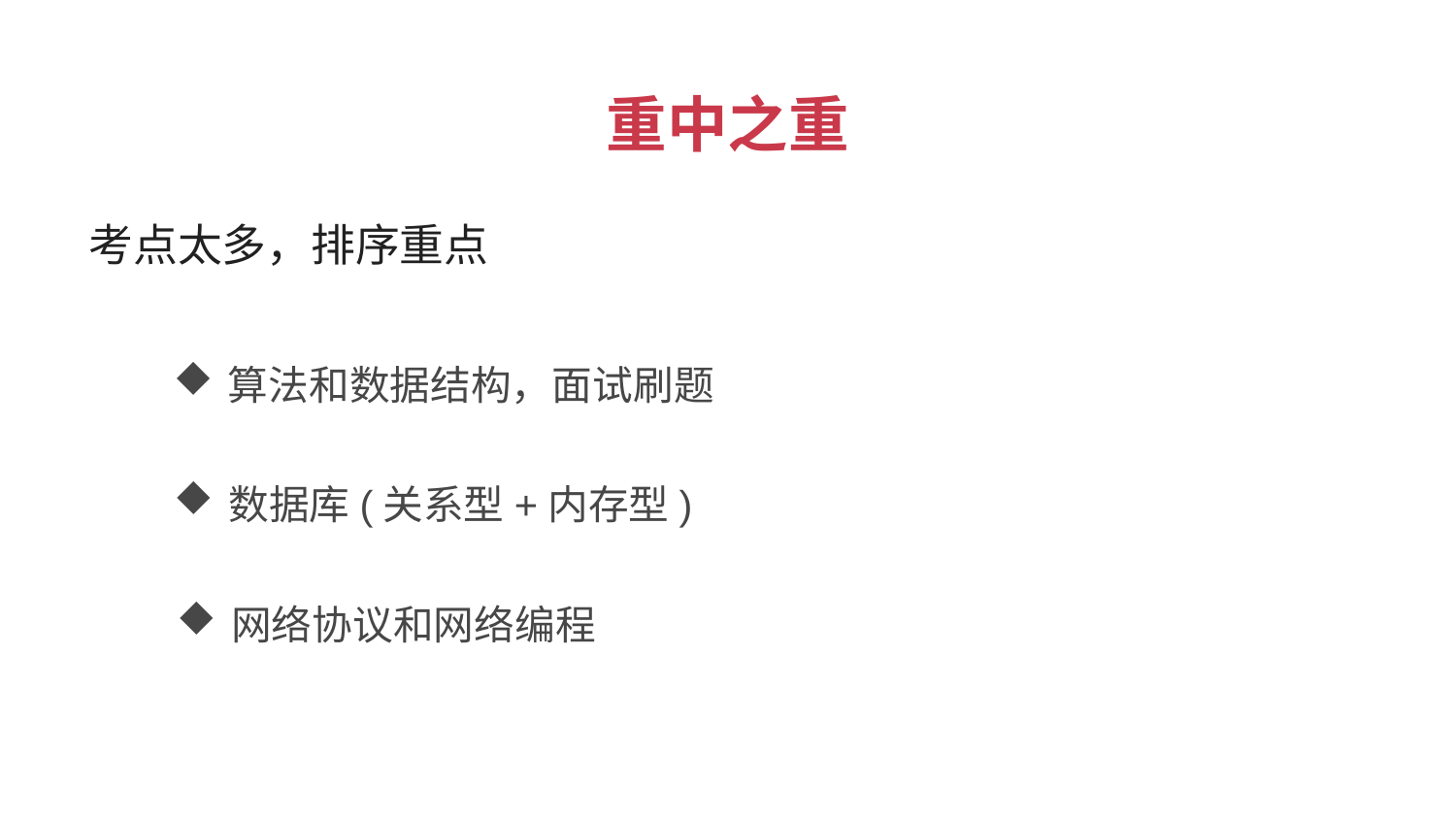

重中之重
考点太多，排序重点
算法和数据结构，面试刷题
数据库(关系型+内存型)
网络协议和网络编程